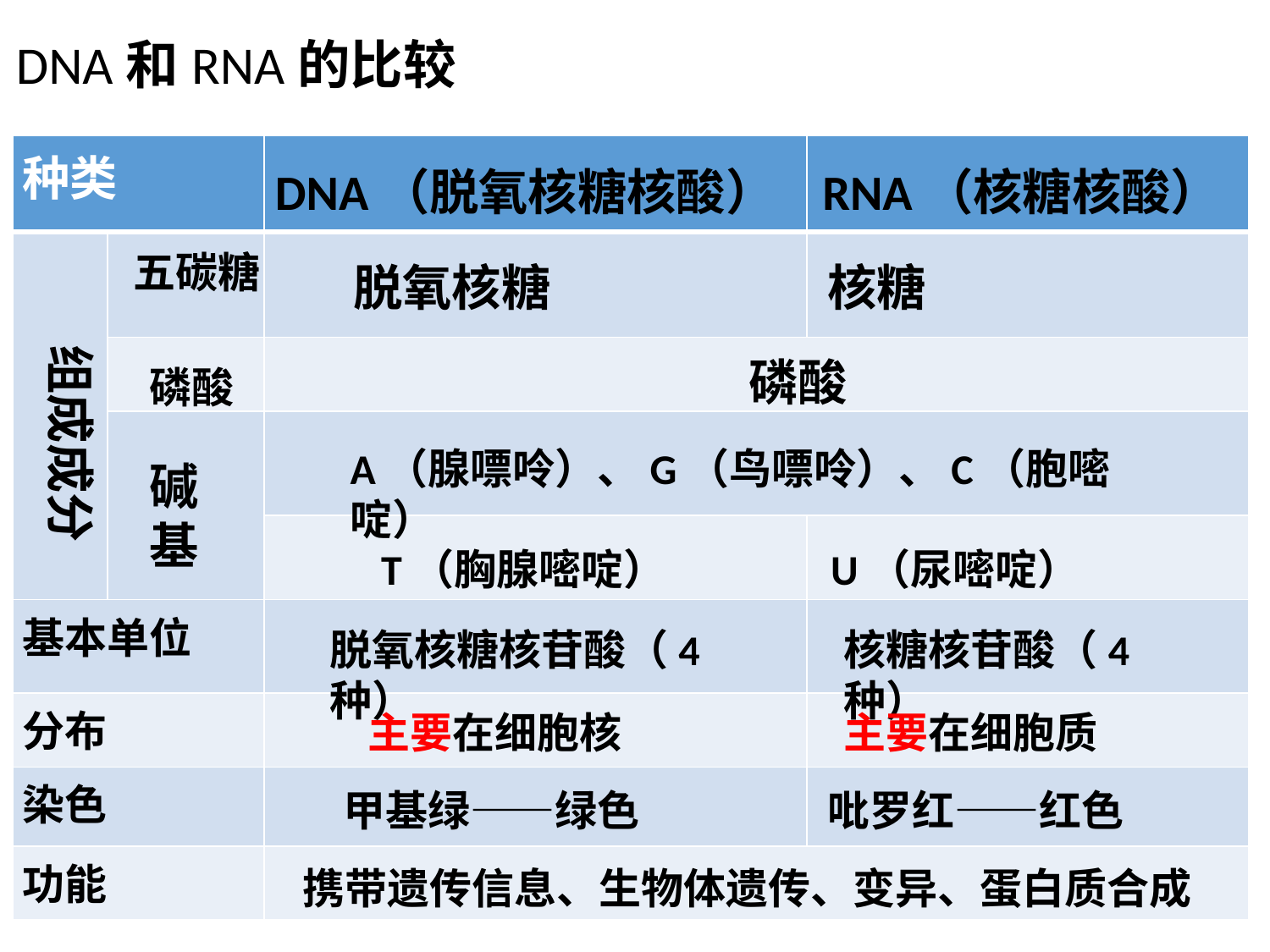

# DNA和RNA的比较
| 种类 |  |  |  |
| --- | --- | --- | --- |
|  |  |  |  |
|  |  |  |  |
|  |  |  |  |
|  |  |  |  |
| 基本单位 |  |  |  |
| 分布 |  |  |  |
| 染色 |  |  |  |
| 功能 |  |  |  |
DNA（脱氧核糖核酸）
RNA（核糖核酸）
五碳糖
脱氧核糖
核糖
组成成分
     磷酸
磷酸
A（腺嘌呤）、G（鸟嘌呤）、C（胞嘧啶）
碱基
T（胸腺嘧啶）
U（尿嘧啶）
脱氧核糖核苷酸（4种）
核糖核苷酸（4种）
主要在细胞核
主要在细胞质
甲基绿——绿色
吡罗红——红色
携带遗传信息、生物体遗传、变异、蛋白质合成